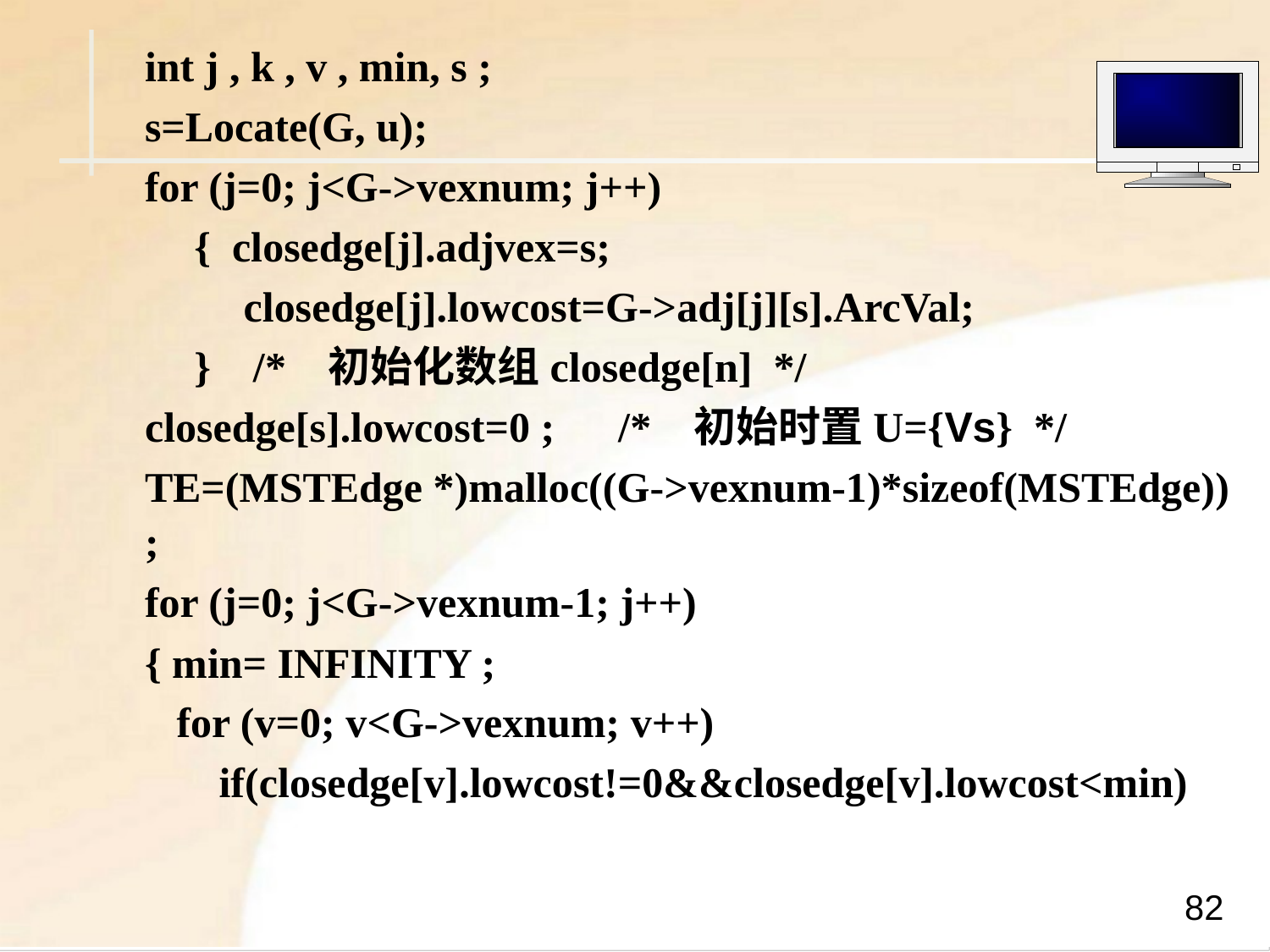

int j , k , v , min, s ;
s=Locate(G, u);
for (j=0; j<G->vexnum; j++)
{  closedge[j].adjvex=s;
closedge[j].lowcost=G->adj[j][s].ArcVal;
}    /*   初始化数组closedge[n]  */
closedge[s].lowcost=0 ;      /*   初始时置U={Vs}  */
TE=(MSTEdge *)malloc((G->vexnum-1)*sizeof(MSTEdge)) ;
for (j=0; j<G->vexnum-1; j++)
{ min= INFINITY ;
   for (v=0; v<G->vexnum; v++)
       if(closedge[v].lowcost!=0&&closedge[v].lowcost<min)